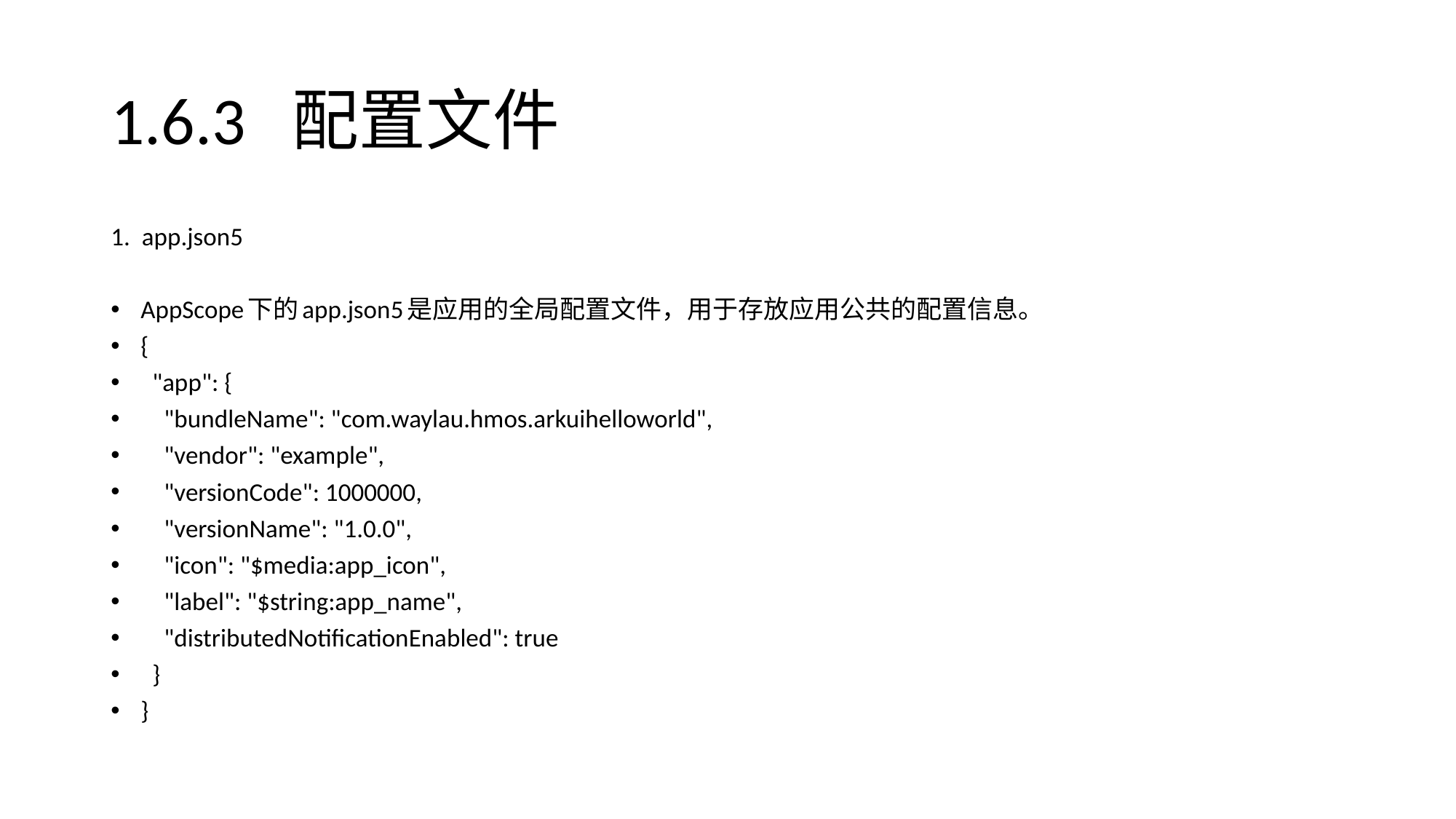

# 1.6.3  配置文件
1.  app.json5

AppScope下的app.json5是应用的全局配置文件，用于存放应用公共的配置信息。
{
  "app": {
    "bundleName": "com.waylau.hmos.arkuihelloworld",
    "vendor": "example",
    "versionCode": 1000000,
    "versionName": "1.0.0",
    "icon": "$media:app_icon",
    "label": "$string:app_name",
    "distributedNotificationEnabled": true
  }
}